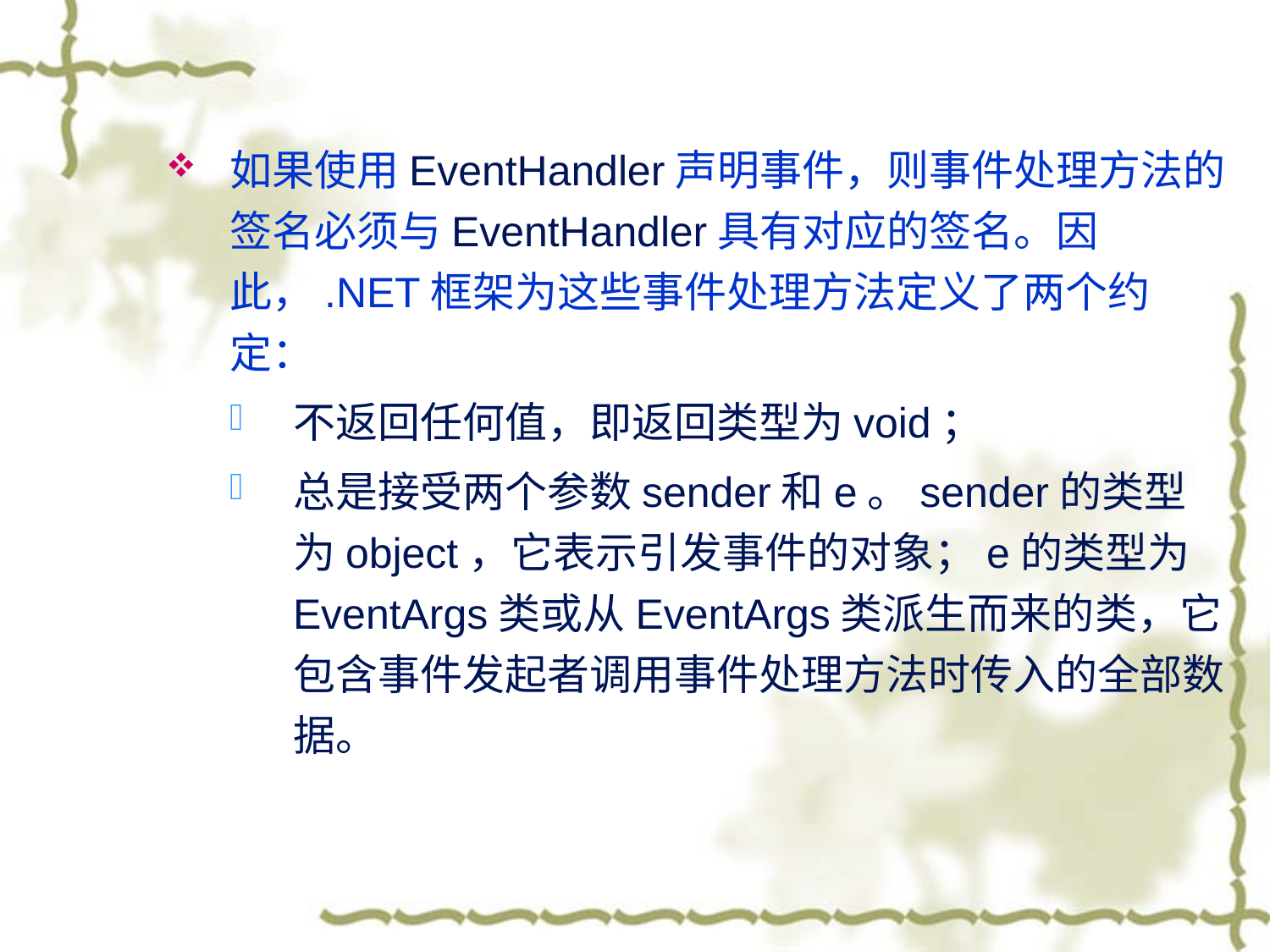

如果使用EventHandler声明事件，则事件处理方法的签名必须与EventHandler具有对应的签名。因此，.NET框架为这些事件处理方法定义了两个约定：
不返回任何值，即返回类型为void；
总是接受两个参数sender和e。sender的类型为object，它表示引发事件的对象；e的类型为EventArgs类或从EventArgs类派生而来的类，它包含事件发起者调用事件处理方法时传入的全部数据。